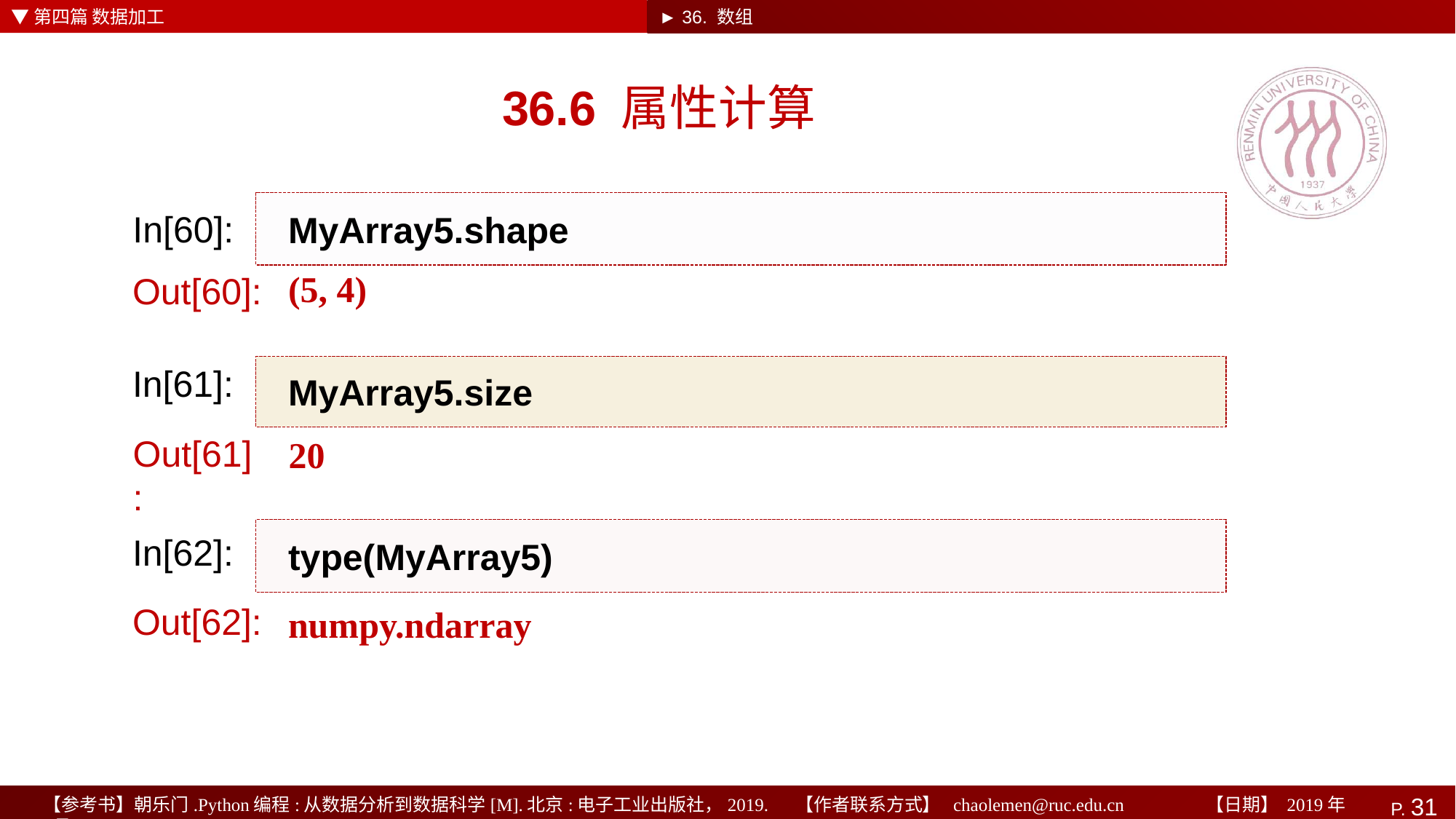

▼第四篇 数据加工
► 36. 数组
# 36.6 属性计算
MyArray5.shape
In[60]:
(5, 4)
Out[60]:

In[61]:
MyArray5.size
20
Out[61]:
type(MyArray5)
In[62]:
numpy.ndarray
Out[62]: